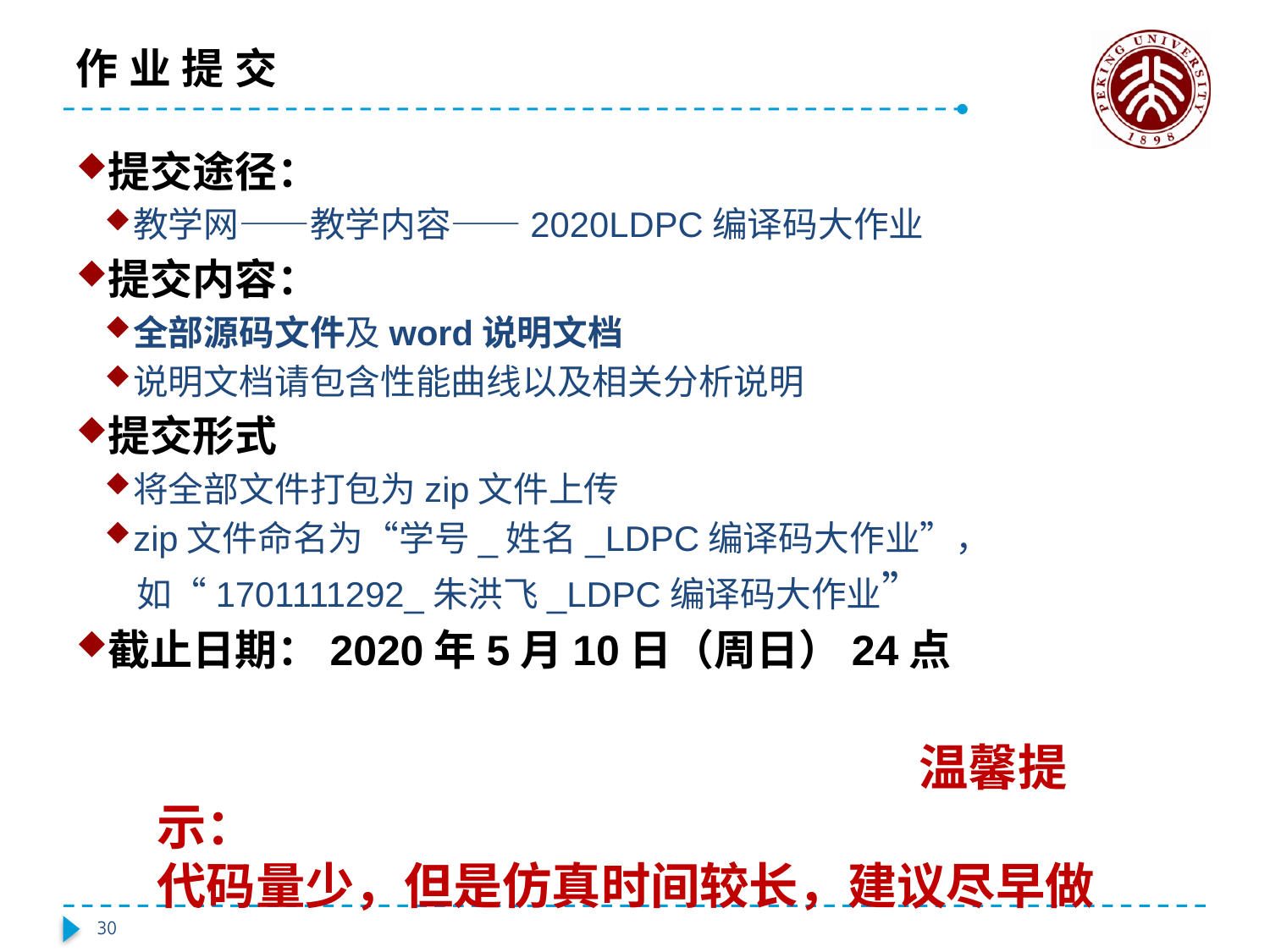

# 作业提交
提交途径：
教学网——教学内容——2020LDPC编译码大作业
提交内容：
全部源码文件及word说明文档
说明文档请包含性能曲线以及相关分析说明
提交形式
将全部文件打包为zip文件上传
zip文件命名为“学号_姓名_LDPC编译码大作业”，
   如“1701111292_朱洪飞_LDPC编译码大作业”
截止日期：2020年5月10日（周日）24点

						温馨提示：
代码量少，但是仿真时间较长，建议尽早做
30